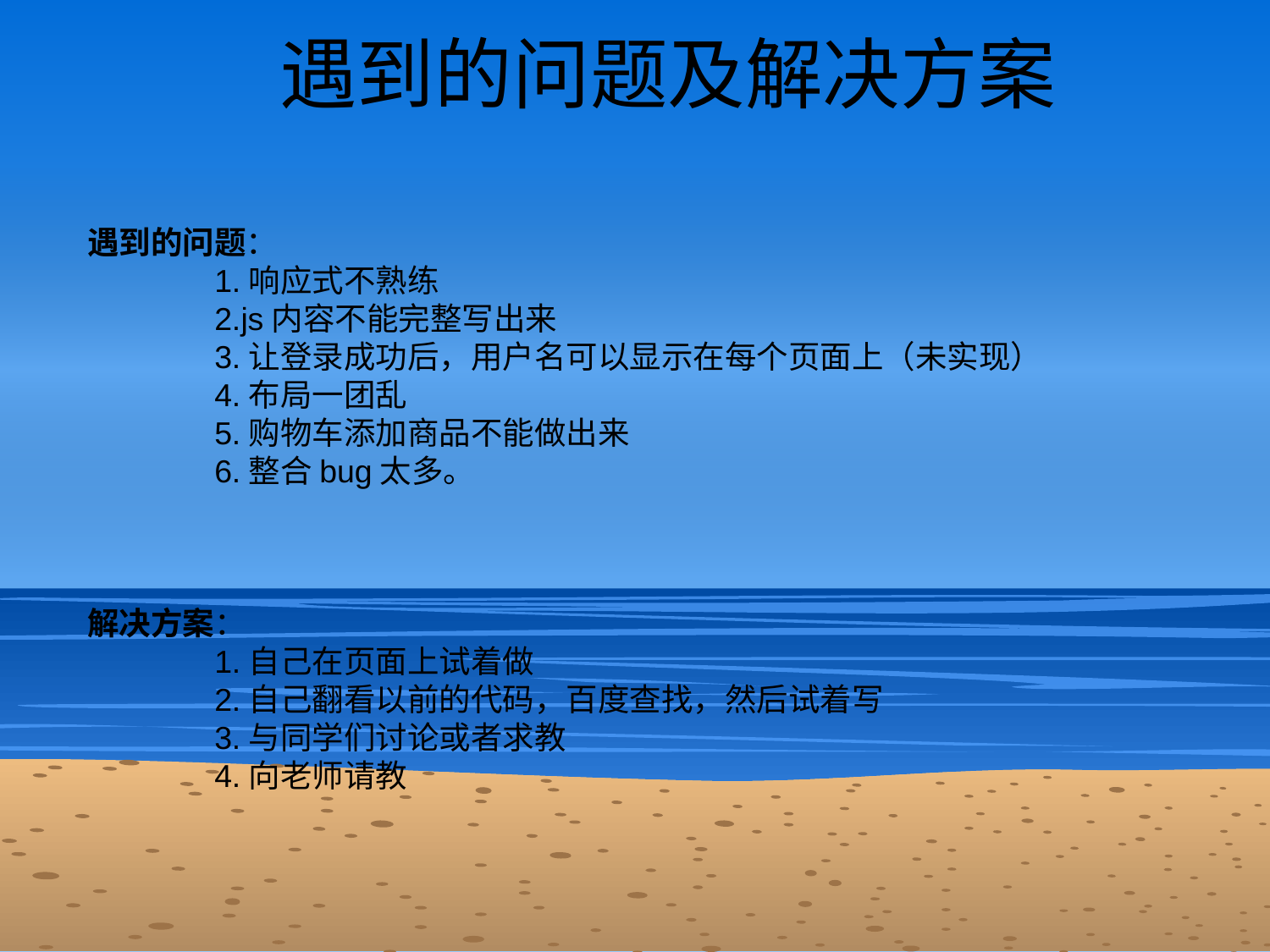

# 遇到的问题及解决方案
遇到的问题：
	1.响应式不熟练
	2.js内容不能完整写出来
	3.让登录成功后，用户名可以显示在每个页面上（未实现）
	4.布局一团乱
	5.购物车添加商品不能做出来
	6.整合bug太多。

解决方案：
	1.自己在页面上试着做
	2.自己翻看以前的代码，百度查找，然后试着写
	3.与同学们讨论或者求教
	4.向老师请教